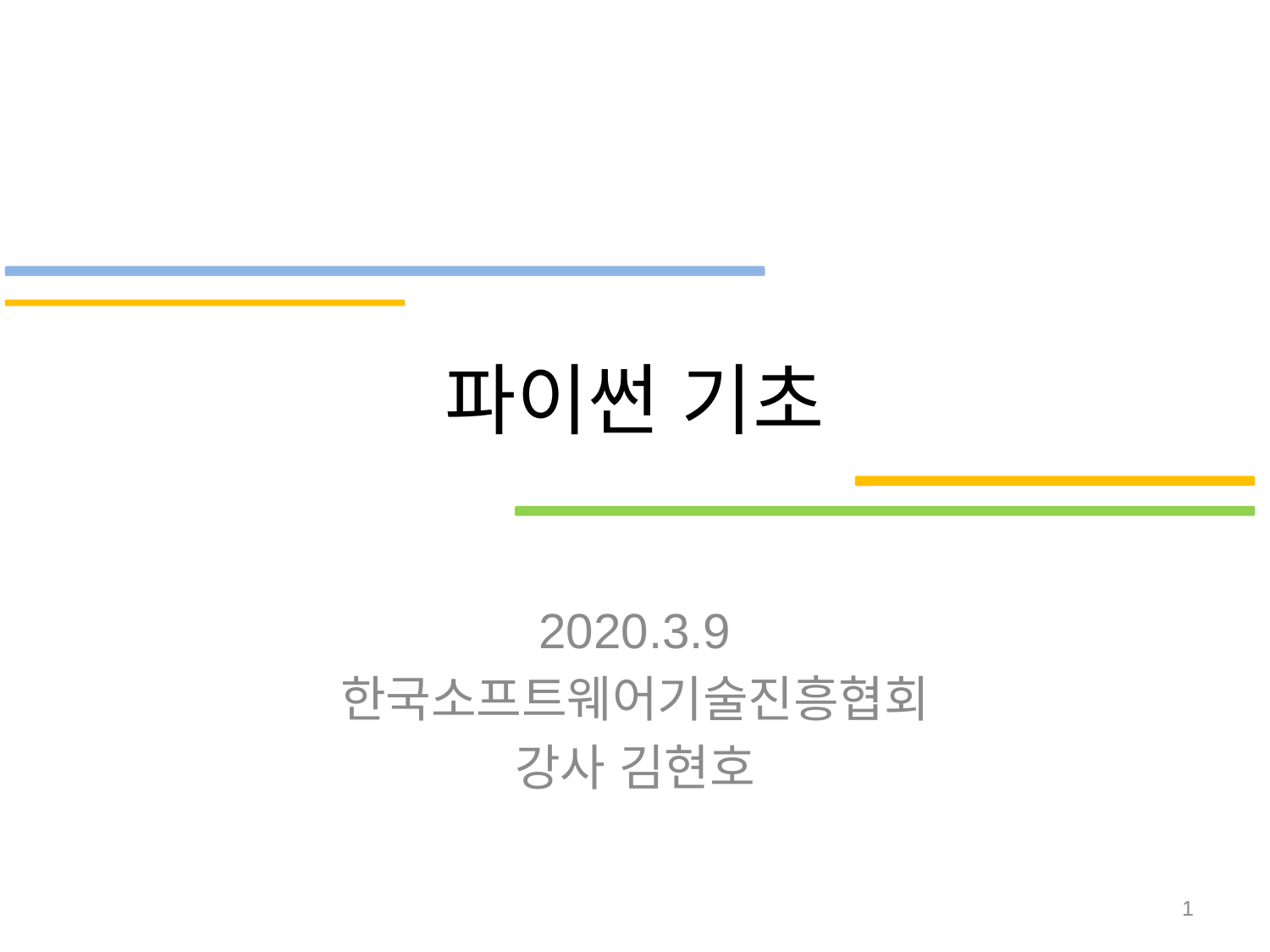

# 파이썬 기초

2020.3.9
한국소프트웨어기술진흥협회
강사 김현호
1